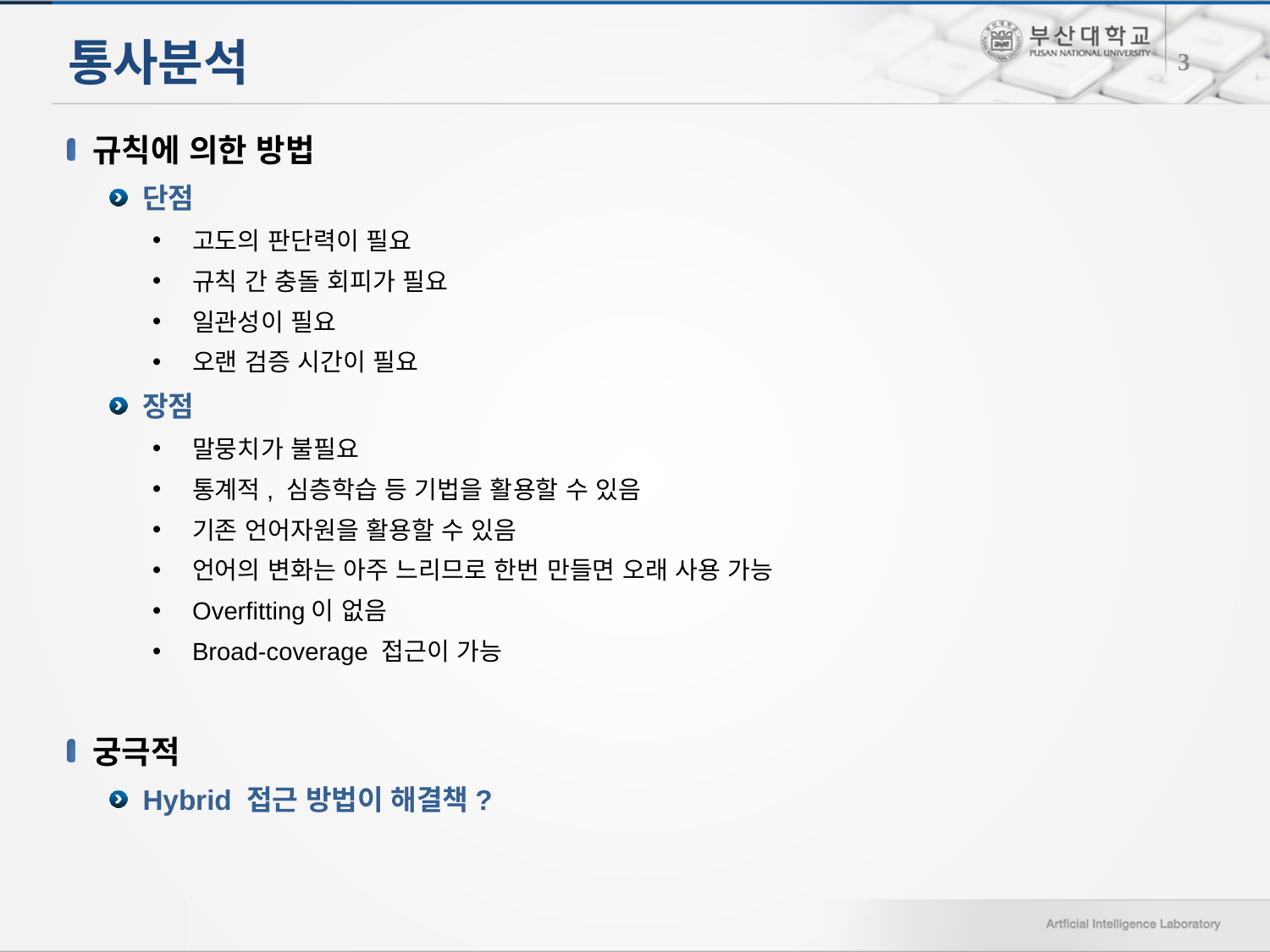

# 통사분석
3
규칙에 의한 방법
단점
고도의 판단력이 필요
규칙 간 충돌 회피가 필요
일관성이 필요
오랜 검증 시간이 필요
장점
말뭉치가 불필요
통계적, 심층학습 등 기법을 활용할 수 있음
기존 언어자원을 활용할 수 있음
언어의 변화는 아주 느리므로 한번 만들면 오래 사용 가능
Overfitting이 없음
Broad-coverage 접근이 가능

궁극적
Hybrid 접근 방법이 해결책?